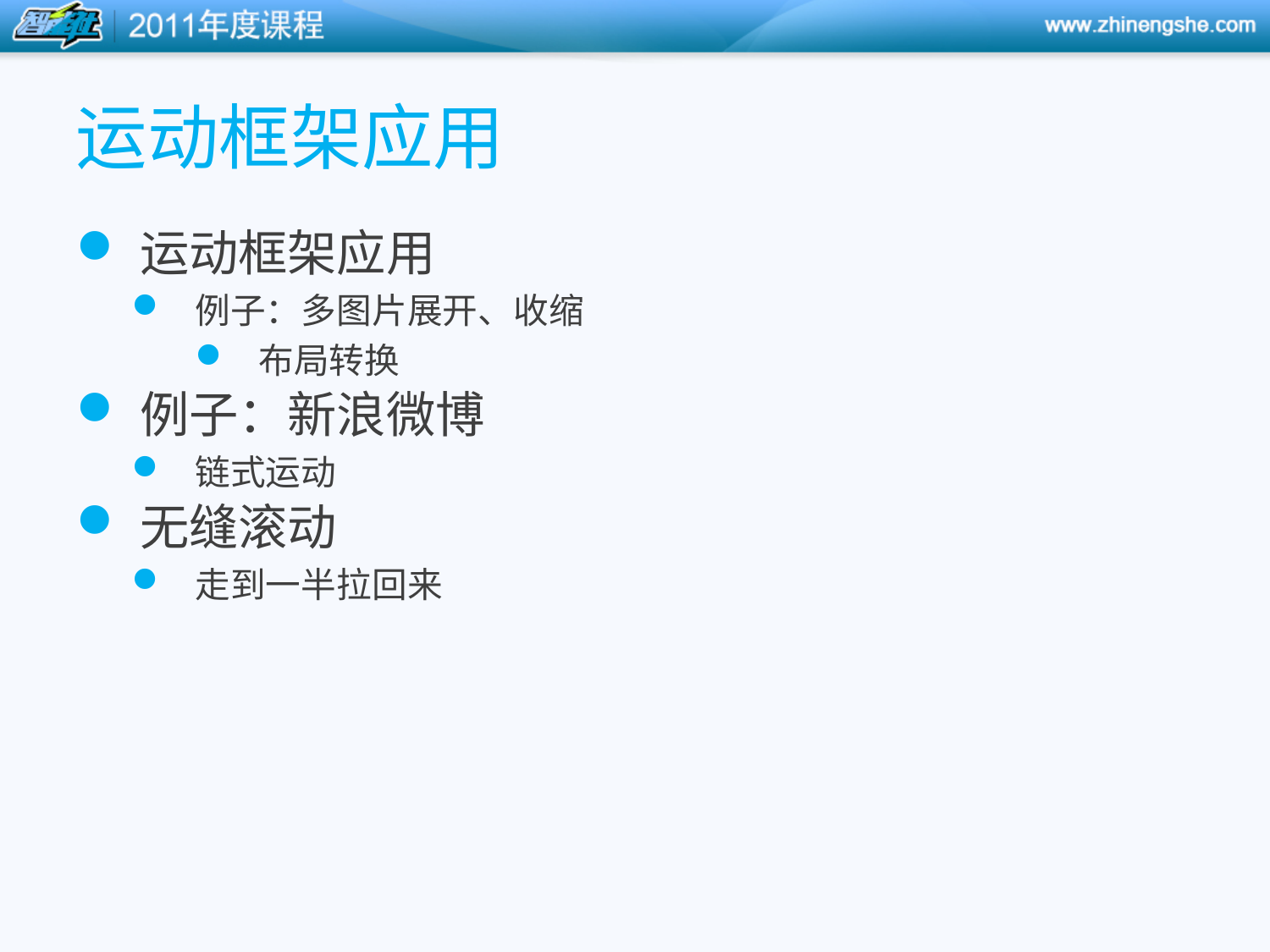

# 运动框架应用
运动框架应用
例子：多图片展开、收缩
布局转换
例子：新浪微博
链式运动
无缝滚动
走到一半拉回来